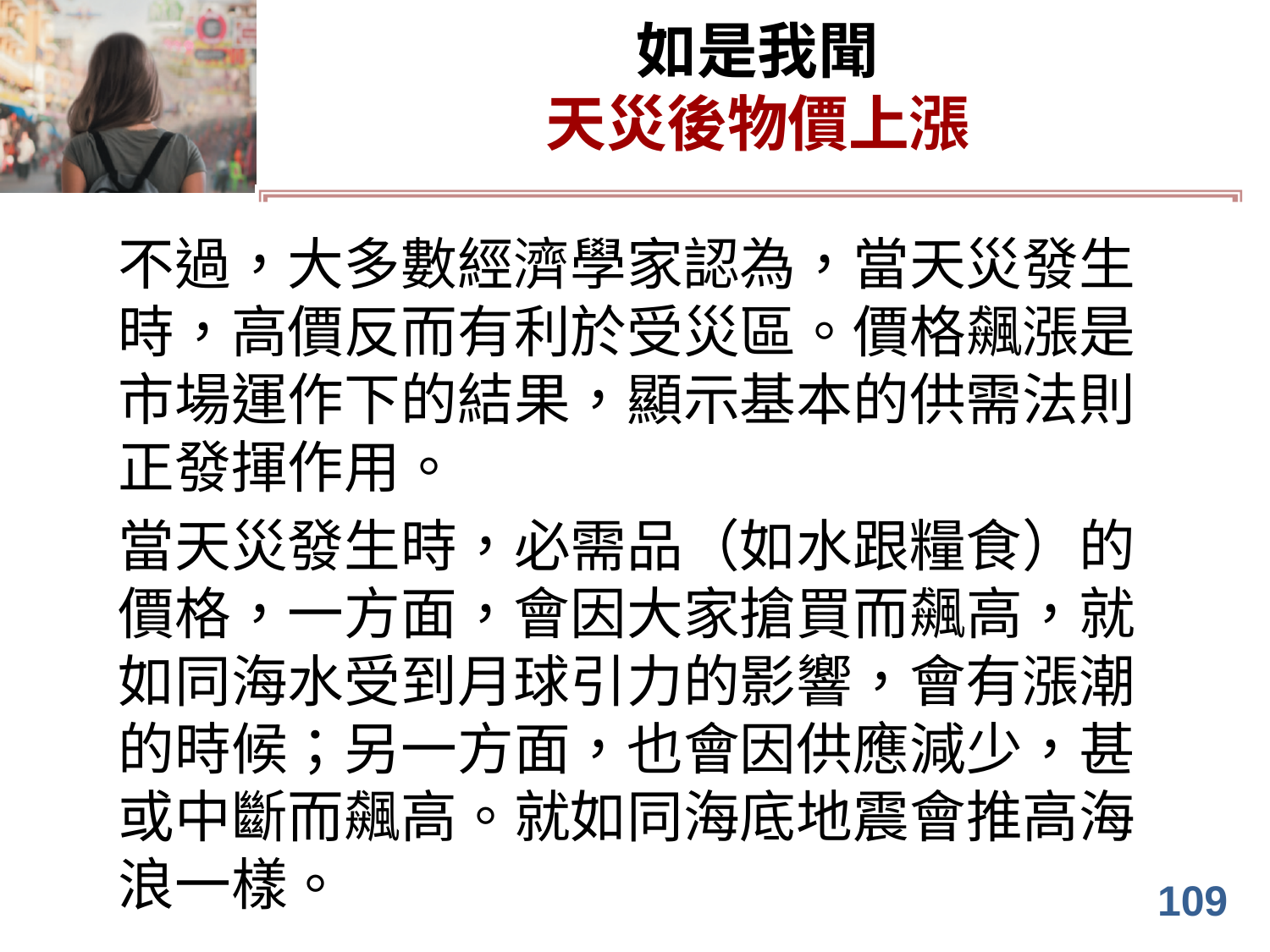

# 如是我聞 天災後物價上漲
不過，大多數經濟學家認為，當天災發生時，高價反而有利於受災區。價格飆漲是市場運作下的結果，顯示基本的供需法則正發揮作用。
當天災發生時，必需品（如水跟糧食）的價格，一方面，會因大家搶買而飆高，就如同海水受到月球引力的影響，會有漲潮的時候；另一方面，也會因供應減少，甚或中斷而飆高。就如同海底地震會推高海浪一樣。

109